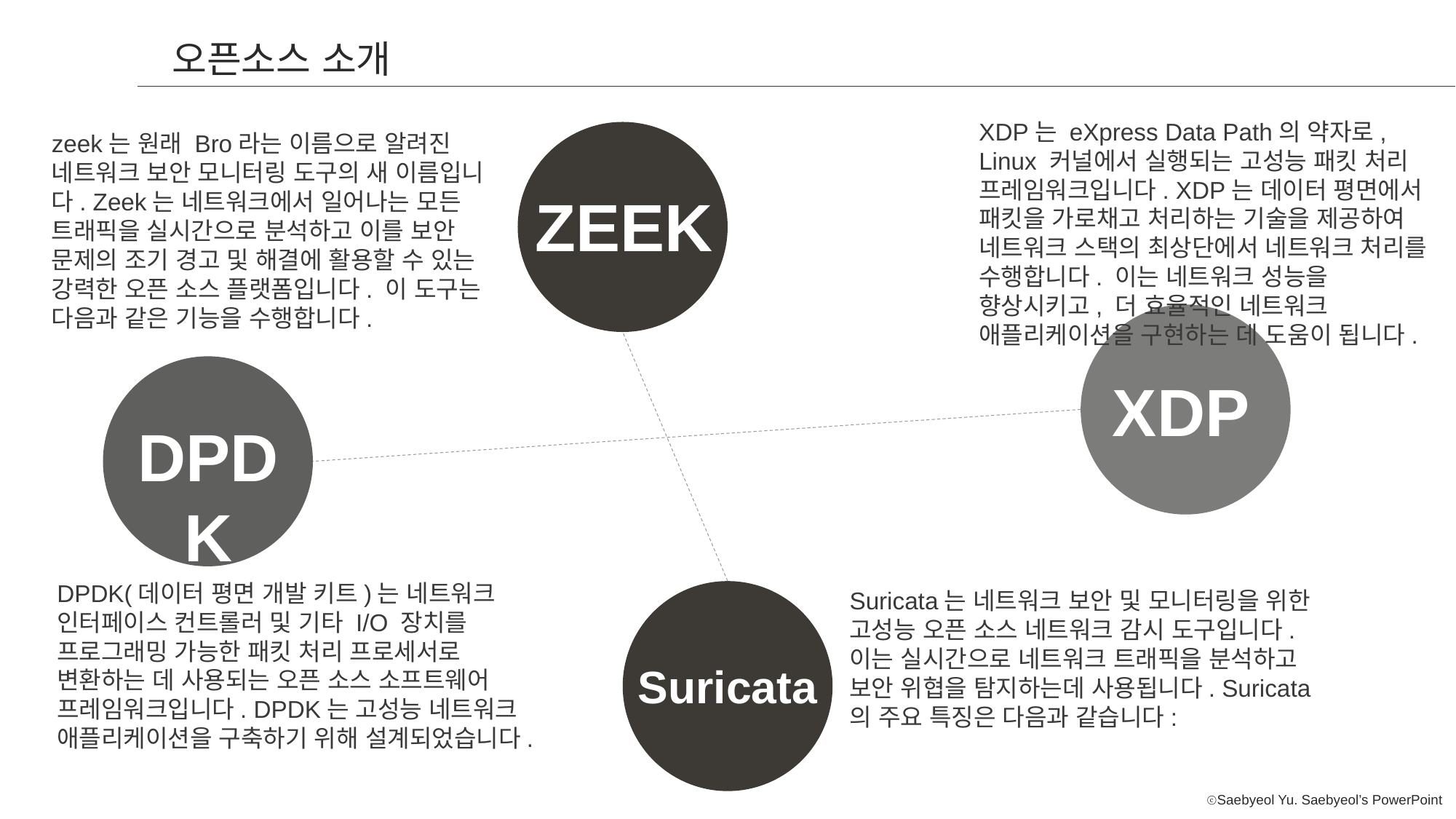

오픈소스 소개
XDP는 eXpress Data Path의 약자로, Linux 커널에서 실행되는 고성능 패킷 처리 프레임워크입니다. XDP는 데이터 평면에서 패킷을 가로채고 처리하는 기술을 제공하여 네트워크 스택의 최상단에서 네트워크 처리를 수행합니다. 이는 네트워크 성능을 향상시키고, 더 효율적인 네트워크 애플리케이션을 구현하는 데 도움이 됩니다.

zeek는 원래 Bro라는 이름으로 알려진 네트워크 보안 모니터링 도구의 새 이름입니다. Zeek는 네트워크에서 일어나는 모든 트래픽을 실시간으로 분석하고 이를 보안 문제의 조기 경고 및 해결에 활용할 수 있는 강력한 오픈 소스 플랫폼입니다. 이 도구는 다음과 같은 기능을 수행합니다.
ZEEK

XDP
DPDK
DPDK(데이터 평면 개발 키트)는 네트워크 인터페이스 컨트롤러 및 기타 I/O 장치를 프로그래밍 가능한 패킷 처리 프로세서로 변환하는 데 사용되는 오픈 소스 소프트웨어 프레임워크입니다. DPDK는 고성능 네트워크 애플리케이션을 구축하기 위해 설계되었습니다.
Suricata는 네트워크 보안 및 모니터링을 위한 고성능 오픈 소스 네트워크 감시 도구입니다. 이는 실시간으로 네트워크 트래픽을 분석하고 보안 위협을 탐지하는데 사용됩니다. Suricata의 주요 특징은 다음과 같습니다:

C
Suricata